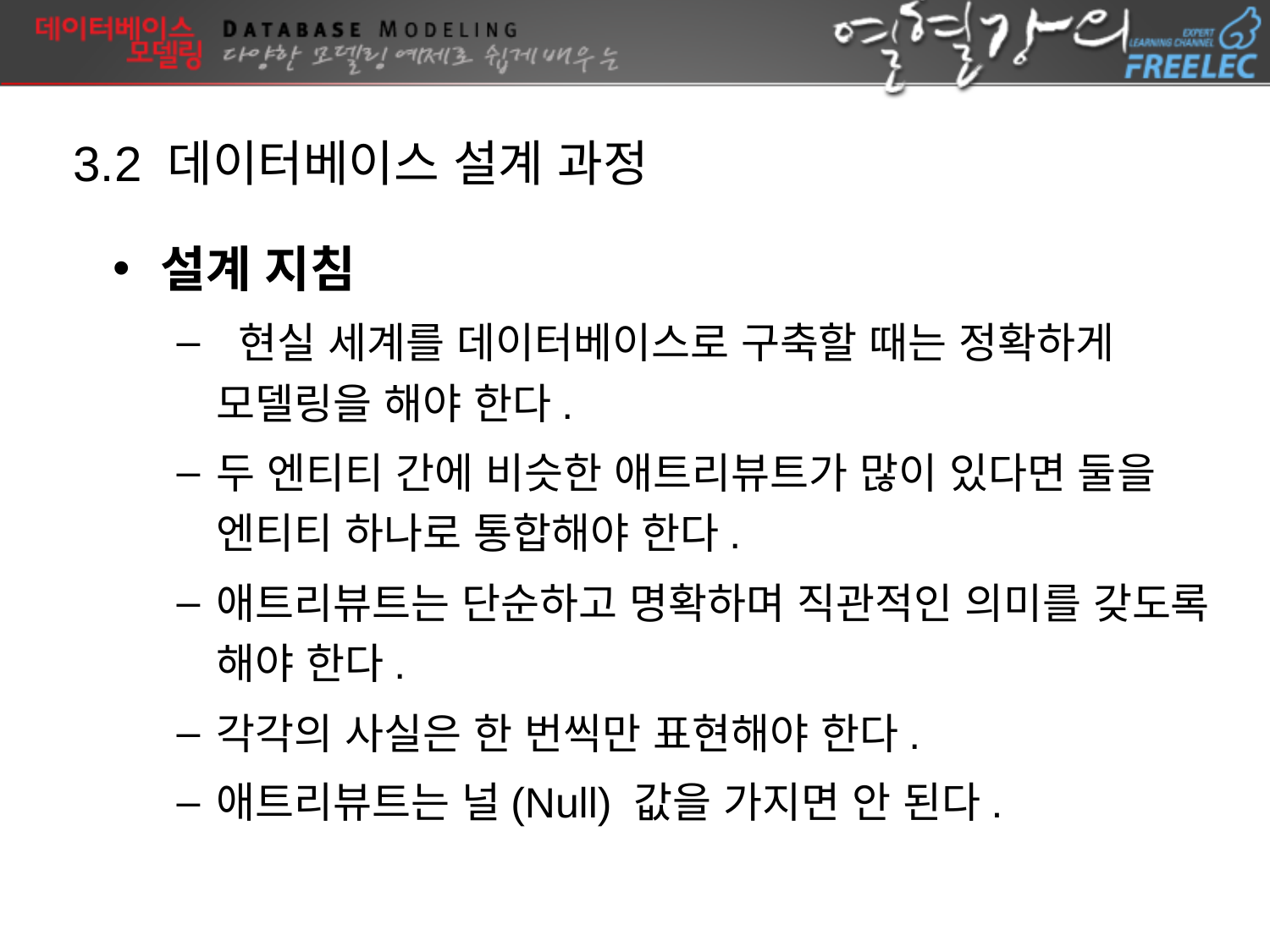

3.2 데이터베이스 설계 과정
설계 지침
 현실 세계를 데이터베이스로 구축할 때는 정확하게 모델링을 해야 한다.
두 엔티티 간에 비슷한 애트리뷰트가 많이 있다면 둘을 엔티티 하나로 통합해야 한다.
애트리뷰트는 단순하고 명확하며 직관적인 의미를 갖도록 해야 한다.
각각의 사실은 한 번씩만 표현해야 한다.
애트리뷰트는 널(Null) 값을 가지면 안 된다.